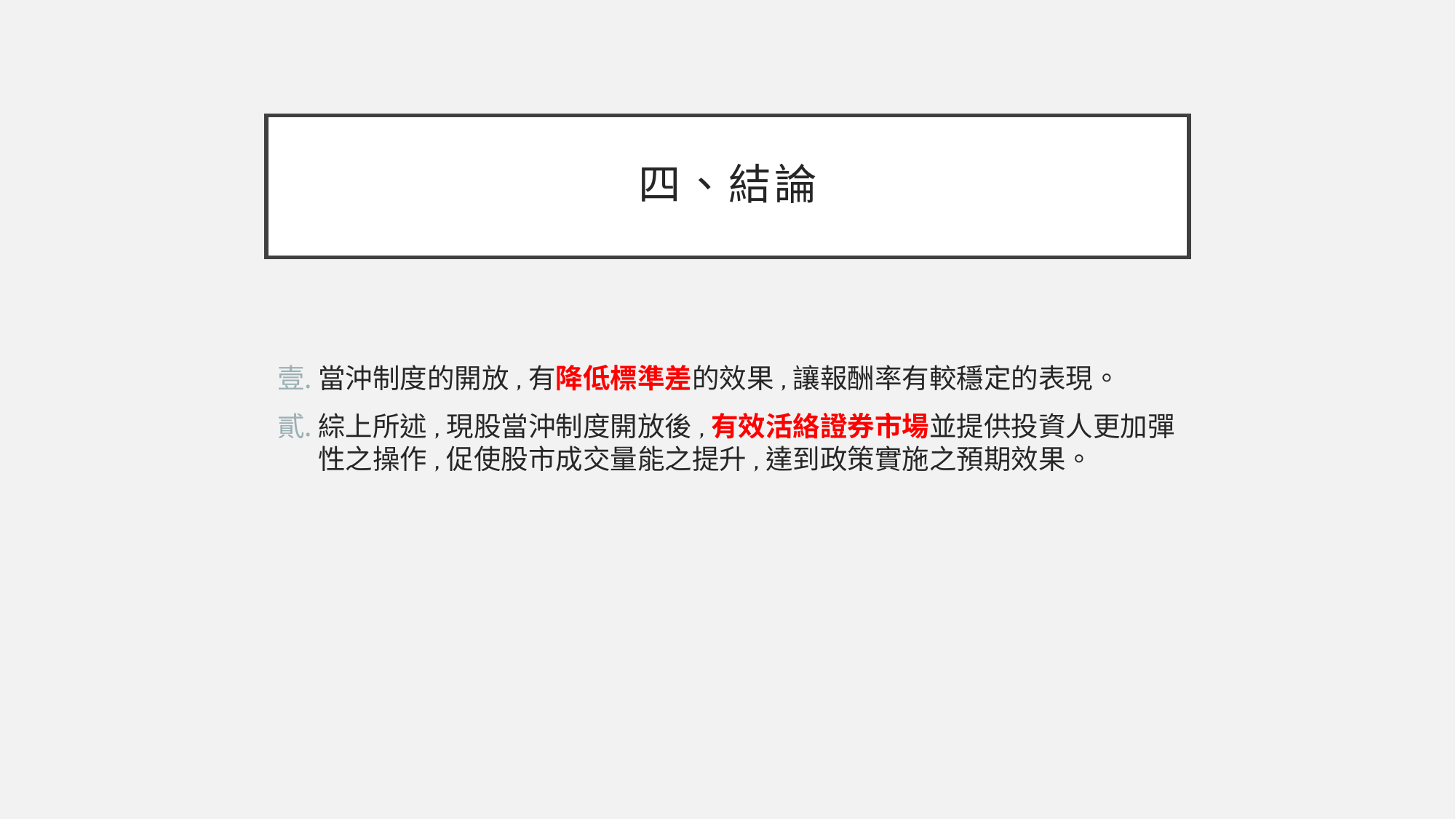

# 四、結論
當沖制度的開放,有降低標準差的效果,讓報酬率有較穩定的表現。
綜上所述,現股當沖制度開放後,有效活絡證券市場並提供投資人更加彈性之操作,促使股市成交量能之提升,達到政策實施之預期效果。